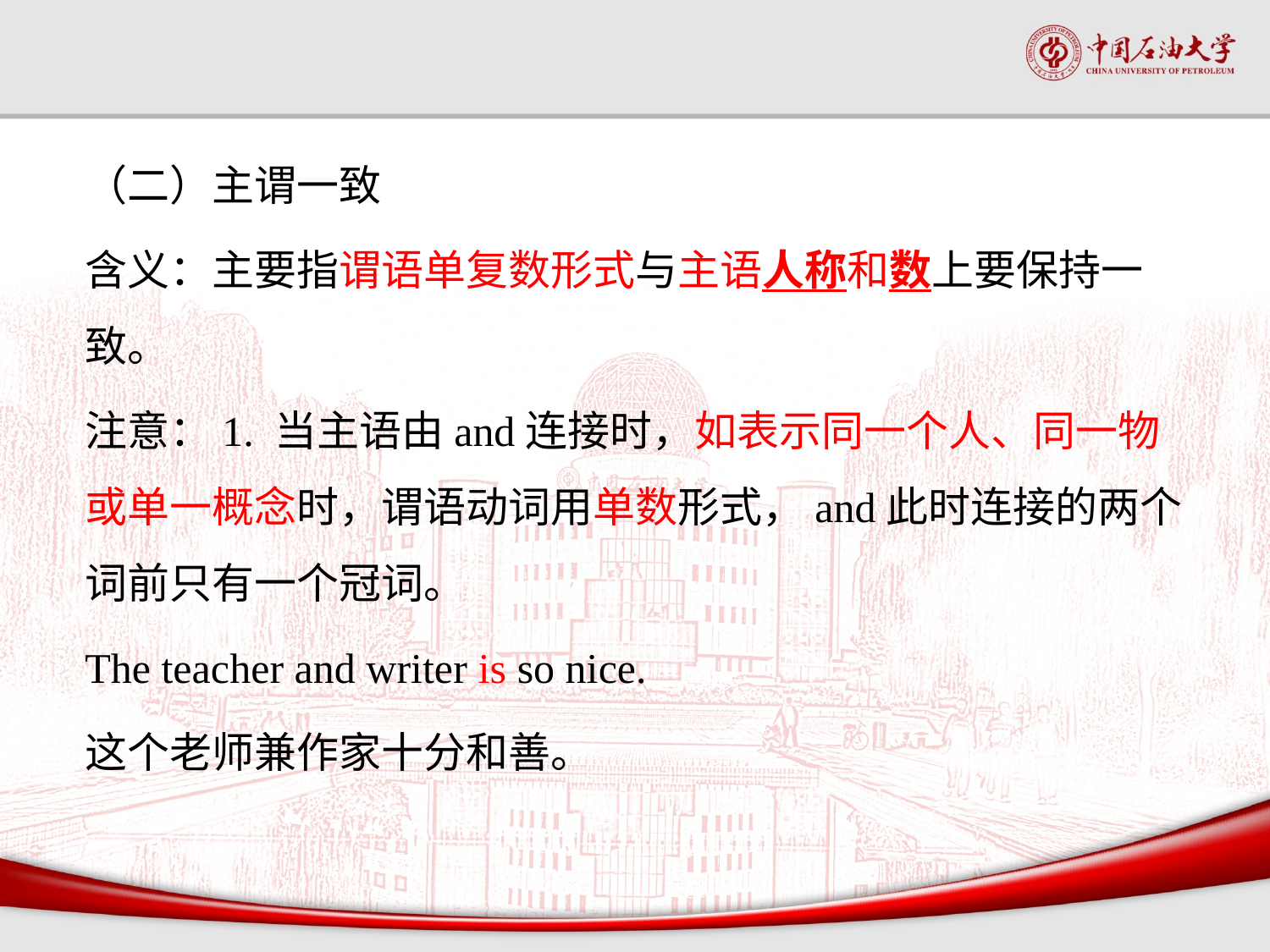

#
（二）主谓一致
含义：主要指谓语单复数形式与主语人称和数上要保持一致。
注意：1. 当主语由and连接时，如表示同一个人、同一物或单一概念时，谓语动词用单数形式，and此时连接的两个词前只有一个冠词。
The teacher and writer is so nice.
这个老师兼作家十分和善。